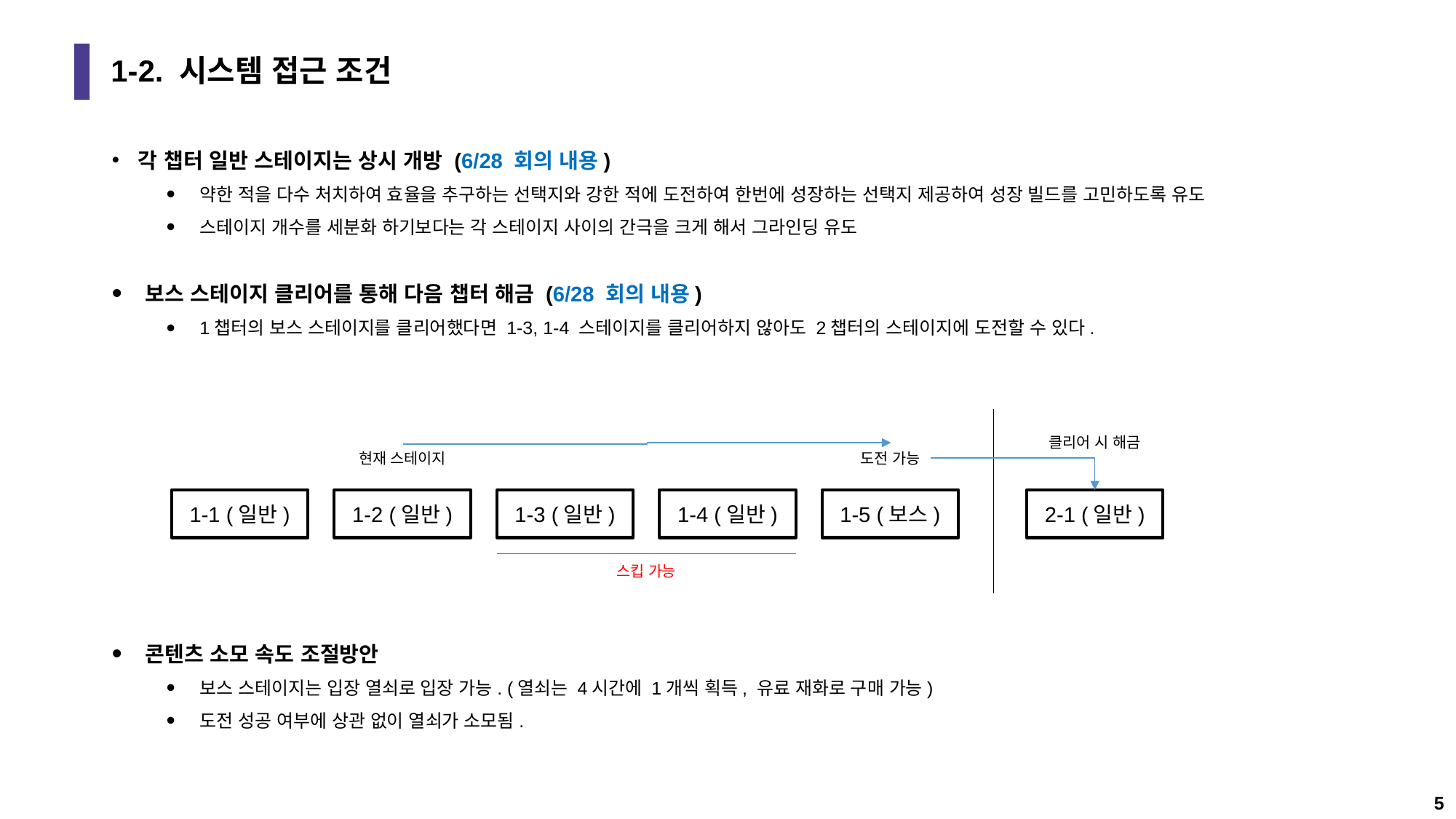

# 1-2. 시스템 접근 조건
각 챕터 일반 스테이지는 상시 개방 (6/28 회의 내용)
약한 적을 다수 처치하여 효율을 추구하는 선택지와 강한 적에 도전하여 한번에 성장하는 선택지 제공하여 성장 빌드를 고민하도록 유도
스테이지 개수를 세분화 하기보다는 각 스테이지 사이의 간극을 크게 해서 그라인딩 유도

보스 스테이지 클리어를 통해 다음 챕터 해금 (6/28 회의 내용)
1챕터의 보스 스테이지를 클리어했다면 1-3, 1-4 스테이지를 클리어하지 않아도 2챕터의 스테이지에 도전할 수 있다.

콘텐츠 소모 속도 조절방안
보스 스테이지는 입장 열쇠로 입장 가능. (열쇠는 4시간에 1개씩 획득, 유료 재화로 구매 가능)
도전 성공 여부에 상관 없이 열쇠가 소모됨.
클리어 시 해금
현재 스테이지
도전 가능
1-1 (일반)
1-2 (일반)
1-3 (일반)
1-4 (일반)
1-5 (보스)
2-1 (일반)
스킵 가능